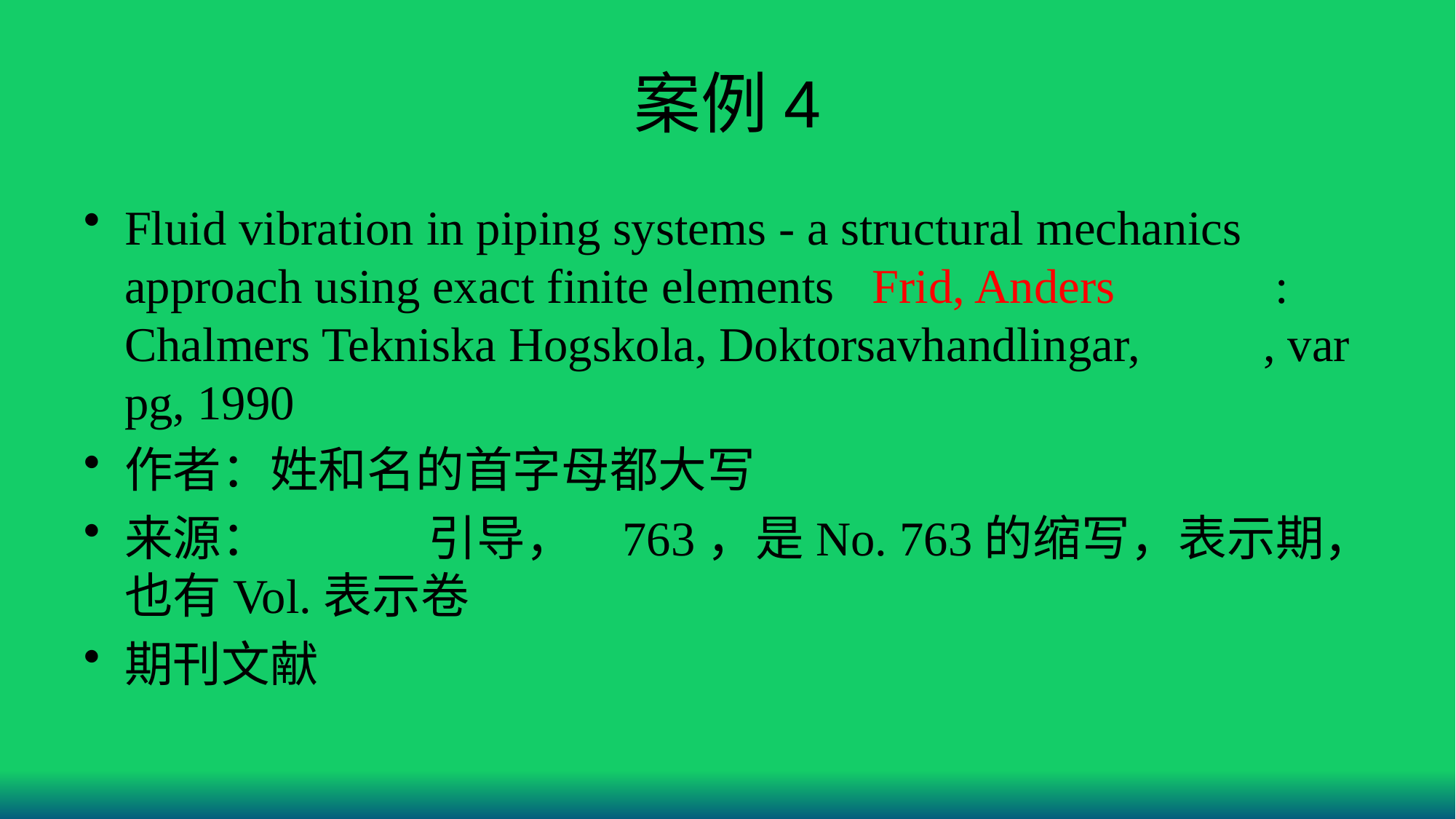

# 案例4
Fluid vibration in piping systems - a structural mechanics approach using exact finite elements   Frid, Anders  Source: Chalmers Tekniska Hogskola, Doktorsavhandlingar, n 763, var pg, 1990
作者：姓和名的首字母都大写
来源：Source引导，n 763，是No. 763的缩写，表示期，也有Vol.表示卷
期刊文献